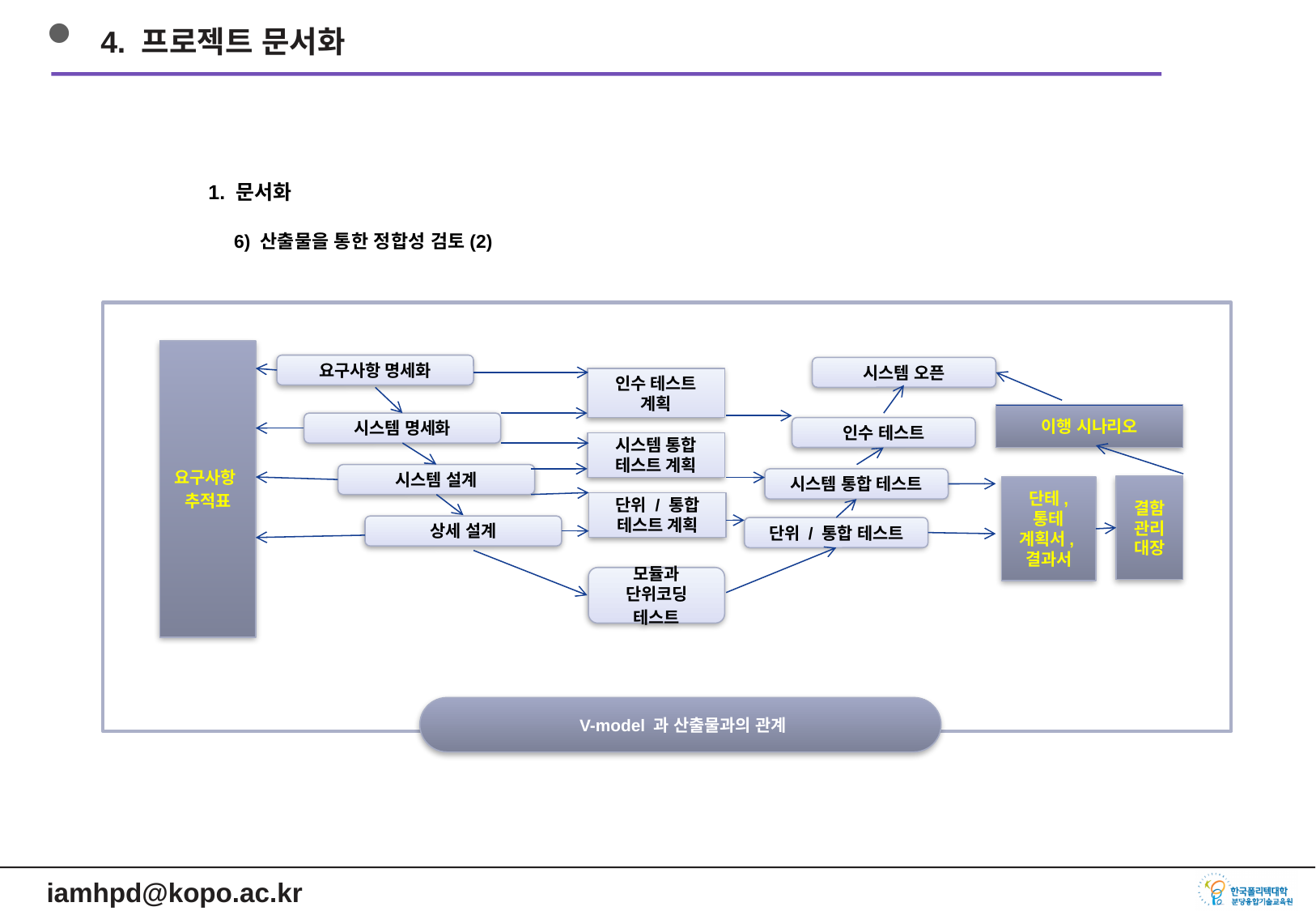

4. 프로젝트 문서화
1. 문서화
6) 산출물을 통한 정합성 검토(2)

 V-model 과 산출물과의 관계
요구사항
추적표
요구사항 명세화
시스템 오픈
인수 테스트 계획
시스템 명세화
인수 테스트
시스템 통합 테스트 계획
시스템 설계
시스템 통합 테스트
단위 / 통합 테스트 계획
상세 설계
단위 / 통합 테스트
모듈과 단위코딩
테스트
이행 시나리오
결함관리대장
단테,
통테 계획서,결과서